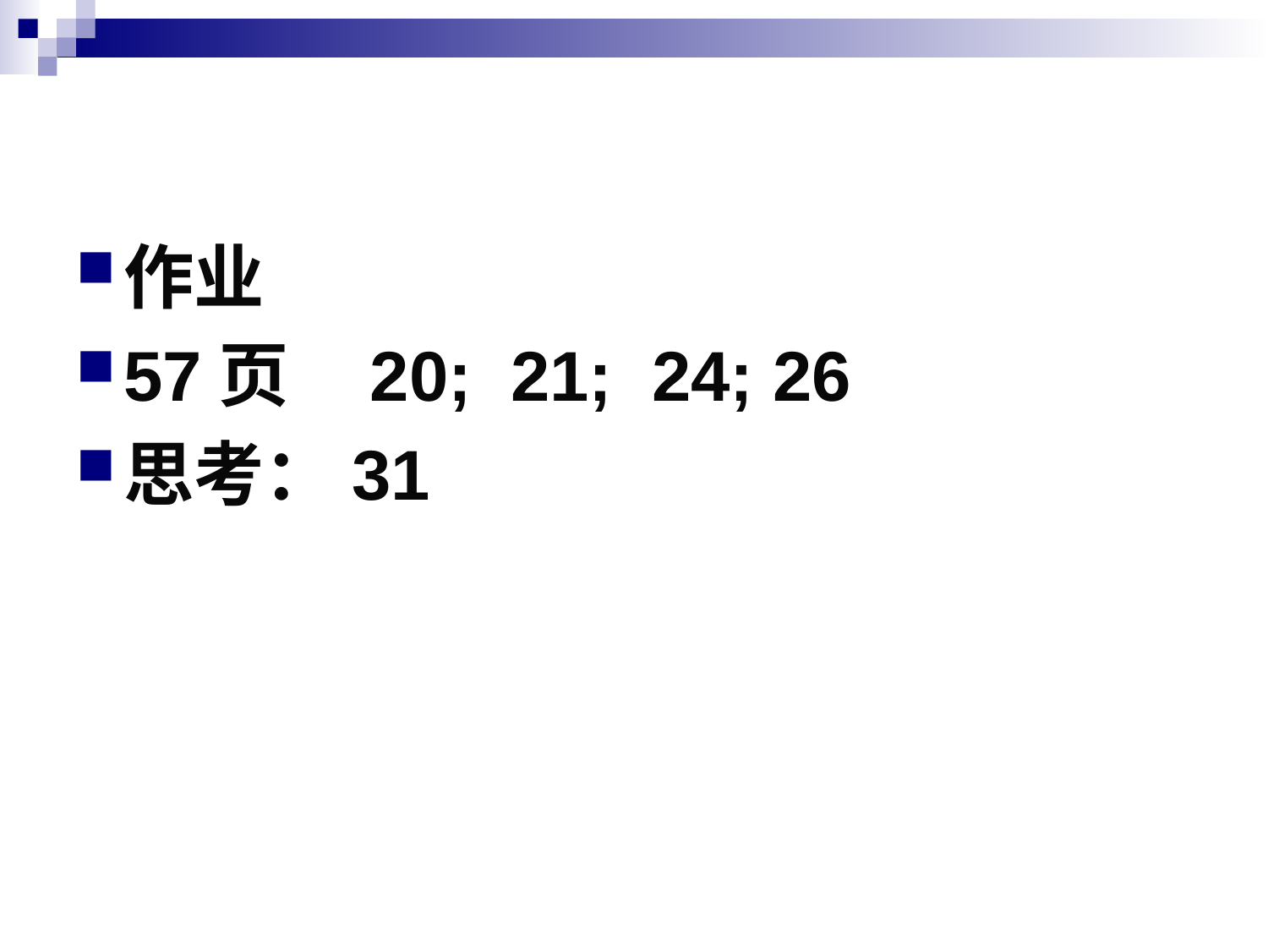

作业
57页    20;  21;  24; 26
思考：31